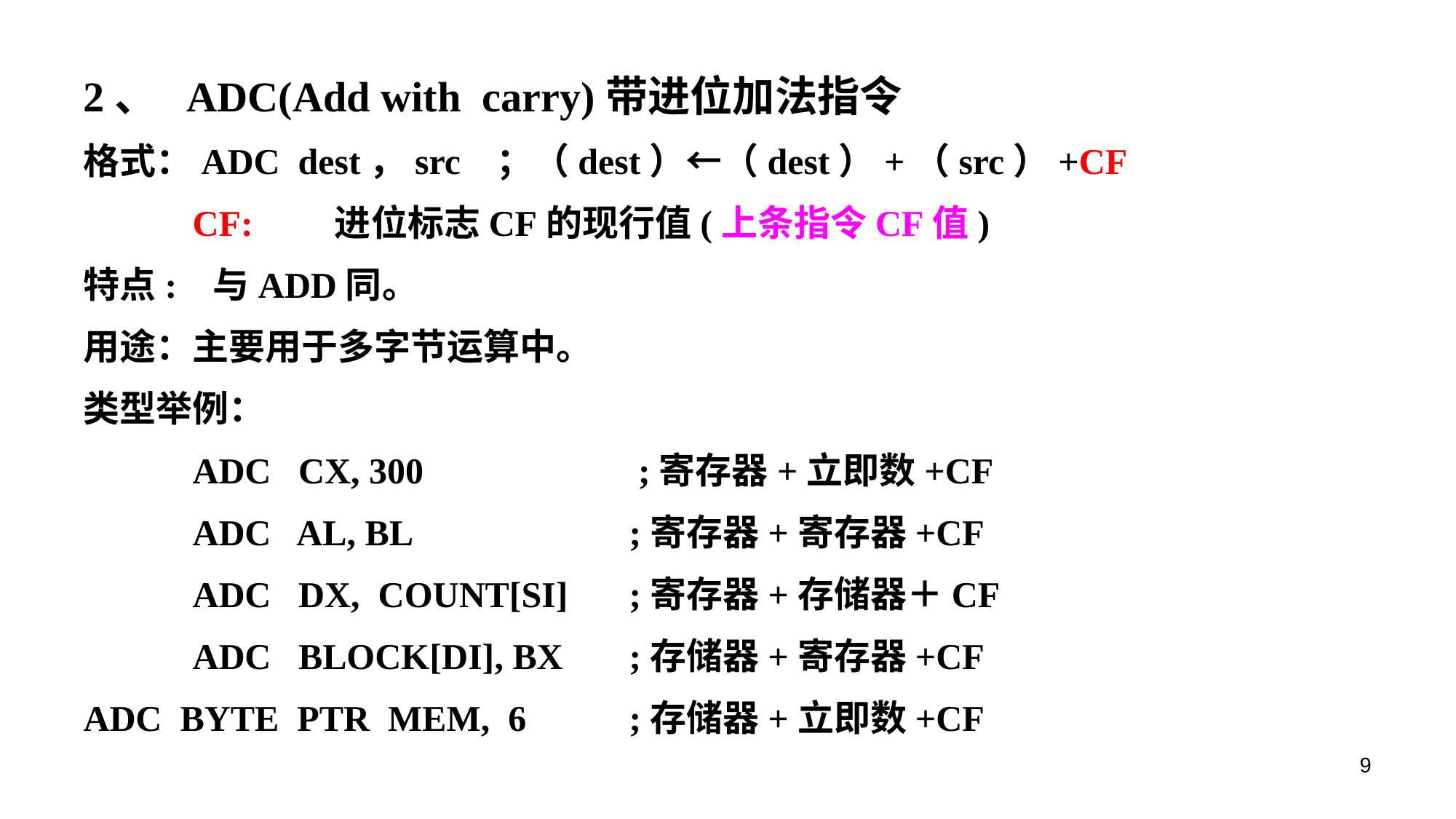

2、  ADC(Add with  carry)带进位加法指令
格式：ADC  dest，src   ；（dest）←（dest）+（src）+CF
   	CF:        进位标志CF的现行值(上条指令CF值)
特点:   与ADD同。
用途：主要用于多字节运算中。
类型举例：
	ADC   CX, 300		 ;寄存器+立即数+CF
	ADC   AL, BL		;寄存器+寄存器+CF
	ADC   DX,  COUNT[SI]	;寄存器+存储器＋CF
	ADC   BLOCK[DI], BX	;存储器+寄存器+CF
ADC  BYTE  PTR  MEM,  6	;存储器+立即数+CF
9